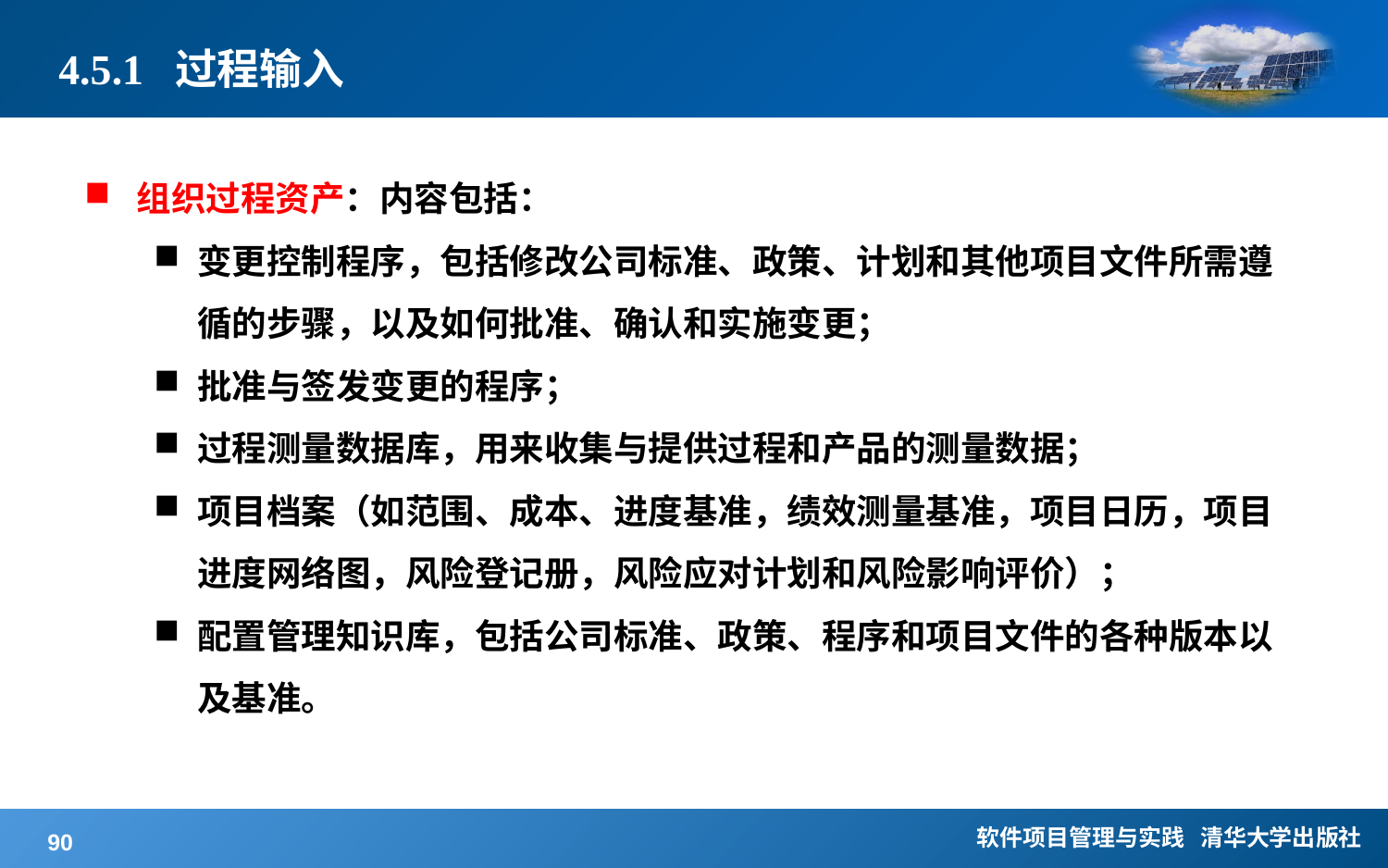

# 4.5.1  过程输入
组织过程资产：内容包括：
变更控制程序，包括修改公司标准、政策、计划和其他项目文件所需遵循的步骤，以及如何批准、确认和实施变更；
批准与签发变更的程序；
过程测量数据库，用来收集与提供过程和产品的测量数据；
项目档案（如范围、成本、进度基准，绩效测量基准，项目日历，项目进度网络图，风险登记册，风险应对计划和风险影响评价）；
配置管理知识库，包括公司标准、政策、程序和项目文件的各种版本以及基准。